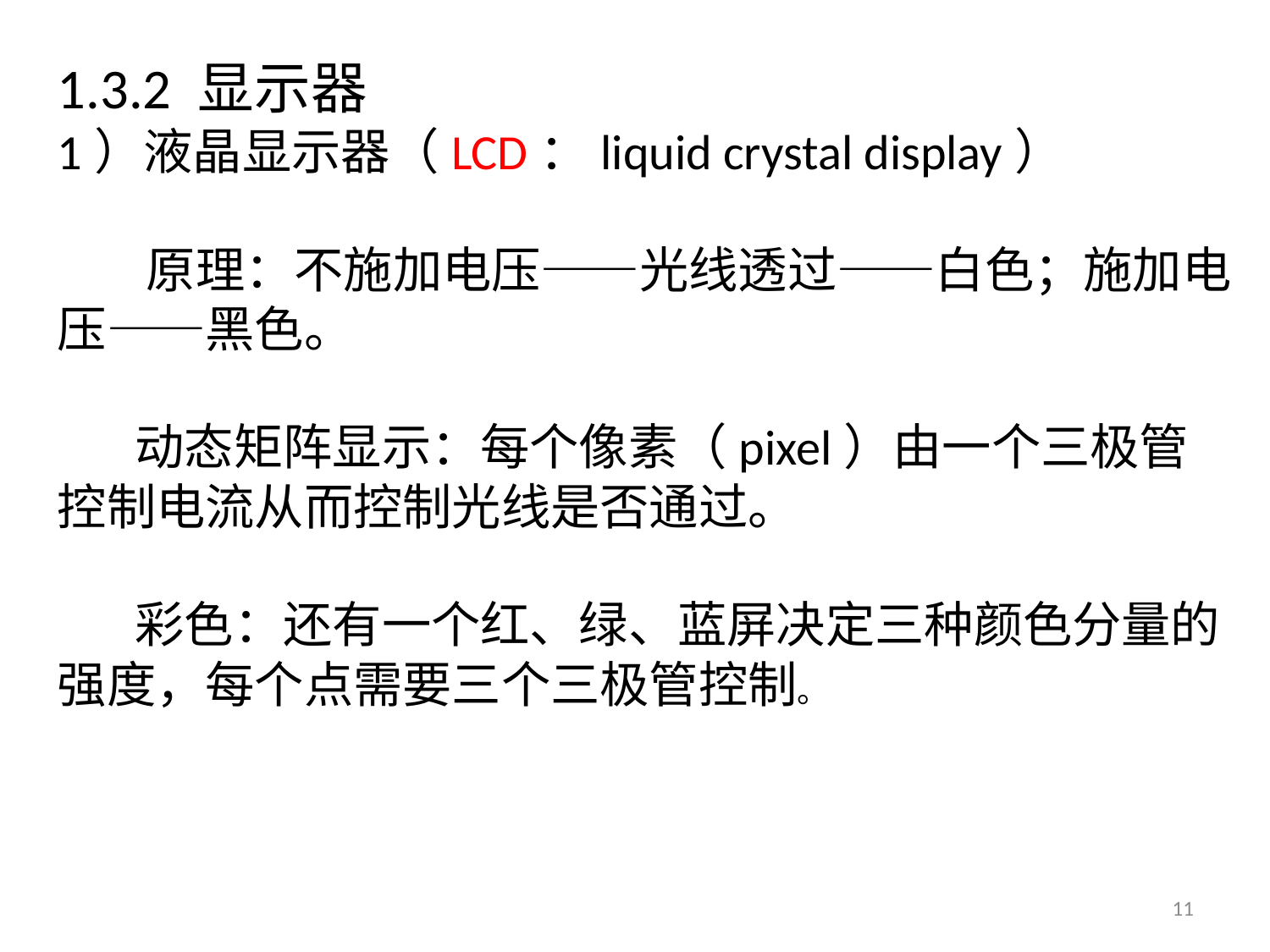

1.3.2 显示器
1）液晶显示器（LCD：liquid crystal display）

       原理：不施加电压——光线透过——白色；施加电压——黑色。

      动态矩阵显示：每个像素（pixel）由一个三极管控制电流从而控制光线是否通过。

      彩色：还有一个红、绿、蓝屏决定三种颜色分量的强度，每个点需要三个三极管控制。
11